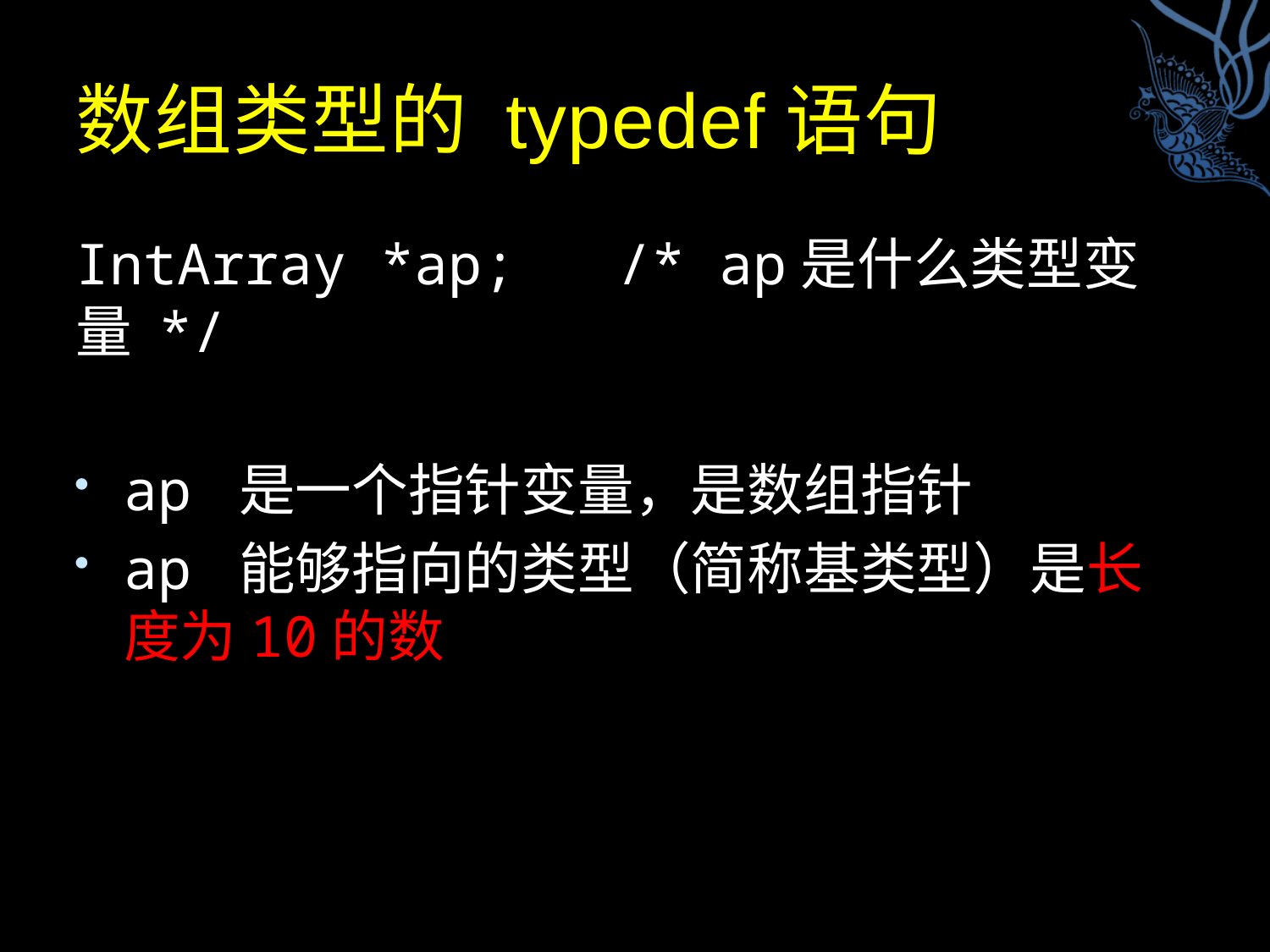

# 数组类型的 typedef语句
IntArray *ap;   /* ap是什么类型变量 */

ap 是一个指针变量，是数组指针
ap 能够指向的类型（简称基类型）是长度为10的数